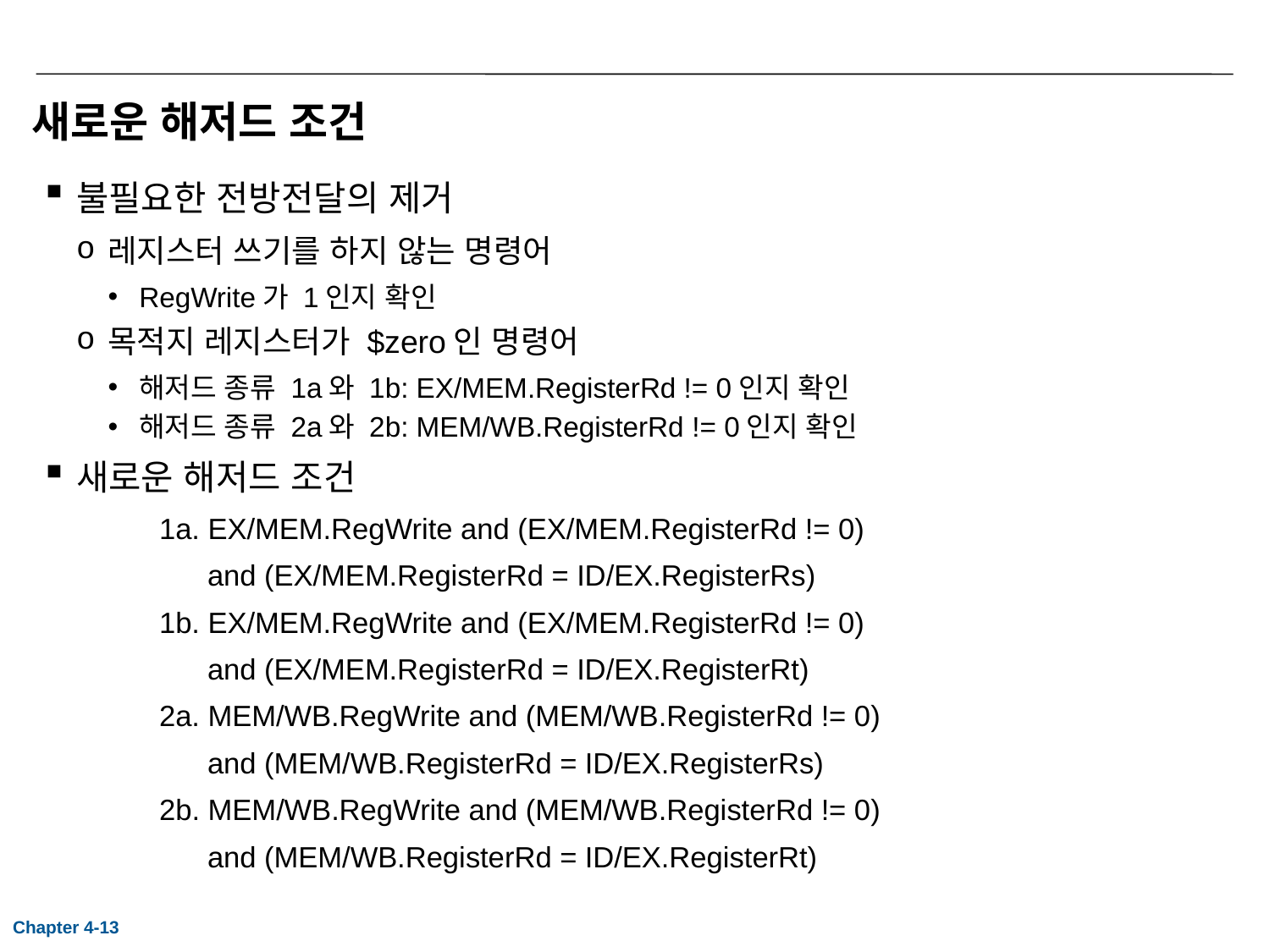

# 새로운 해저드 조건
불필요한 전방전달의 제거
레지스터 쓰기를 하지 않는 명령어
RegWrite가 1인지 확인
목적지 레지스터가 $zero인 명령어
해저드 종류 1a와 1b: EX/MEM.RegisterRd != 0인지 확인
해저드 종류 2a와 2b: MEM/WB.RegisterRd != 0인지 확인
새로운 해저드 조건
1a. EX/MEM.RegWrite and (EX/MEM.RegisterRd != 0)
      and (EX/MEM.RegisterRd = ID/EX.RegisterRs)
1b. EX/MEM.RegWrite and (EX/MEM.RegisterRd != 0)
      and (EX/MEM.RegisterRd = ID/EX.RegisterRt)
2a. MEM/WB.RegWrite and (MEM/WB.RegisterRd != 0)
      and (MEM/WB.RegisterRd = ID/EX.RegisterRs)
2b. MEM/WB.RegWrite and (MEM/WB.RegisterRd != 0)
      and (MEM/WB.RegisterRd = ID/EX.RegisterRt)
Chapter 4-13